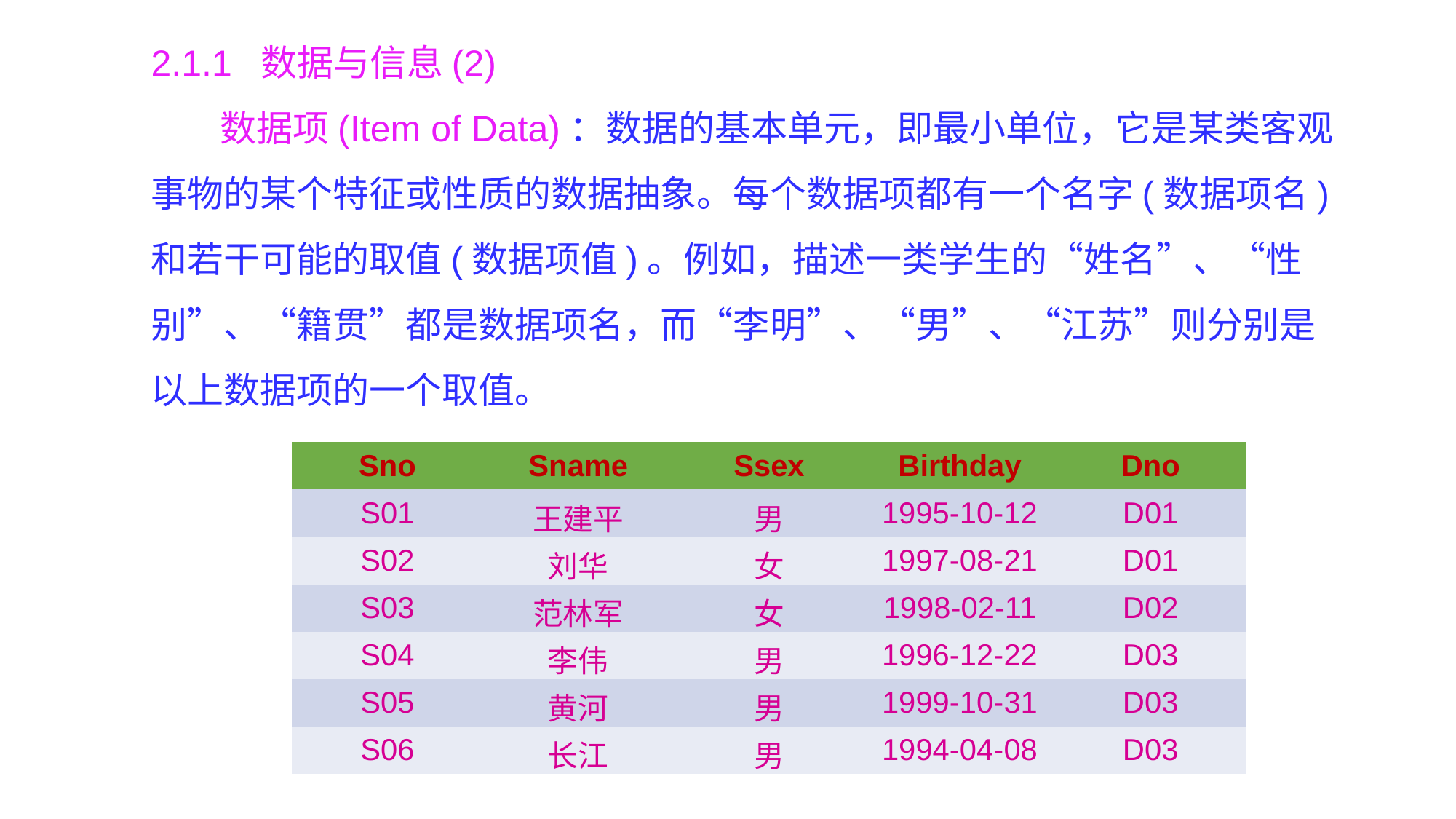

2.1.1  数据与信息(2)
数据项(Item of Data)：数据的基本单元，即最小单位，它是某类客观事物的某个特征或性质的数据抽象。每个数据项都有一个名字(数据项名)和若干可能的取值(数据项值)。例如，描述一类学生的“姓名”、“性别”、“籍贯”都是数据项名，而“李明”、“男”、“江苏”则分别是以上数据项的一个取值。
| Sno | Sname | Ssex | Birthday | Dno |
| --- | --- | --- | --- | --- |
| S01 | 王建平 | 男 | 1995-10-12 | D01 |
| S02 | 刘华 | 女 | 1997-08-21 | D01 |
| S03 | 范林军 | 女 | 1998-02-11 | D02 |
| S04 | 李伟 | 男 | 1996-12-22 | D03 |
| S05 | 黄河 | 男 | 1999-10-31 | D03 |
| S06 | 长江 | 男 | 1994-04-08 | D03 |